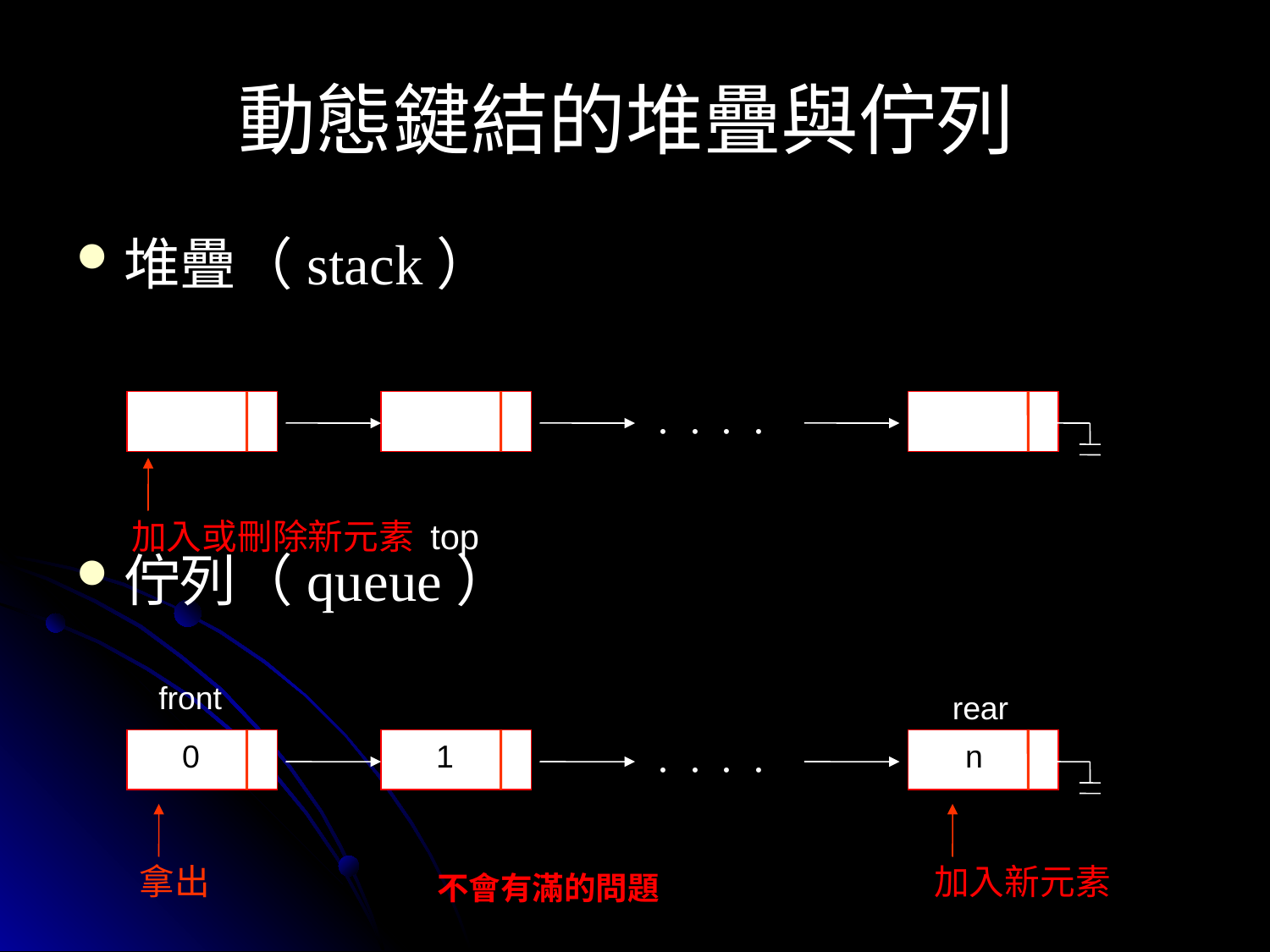

# 動態鍵結的堆疊與佇列
堆疊（stack）

佇列（queue）

．．．．

加入或刪除新元素 top
front
rear

0

1

n
．．．．

拿出
加入新元素
不會有滿的問題